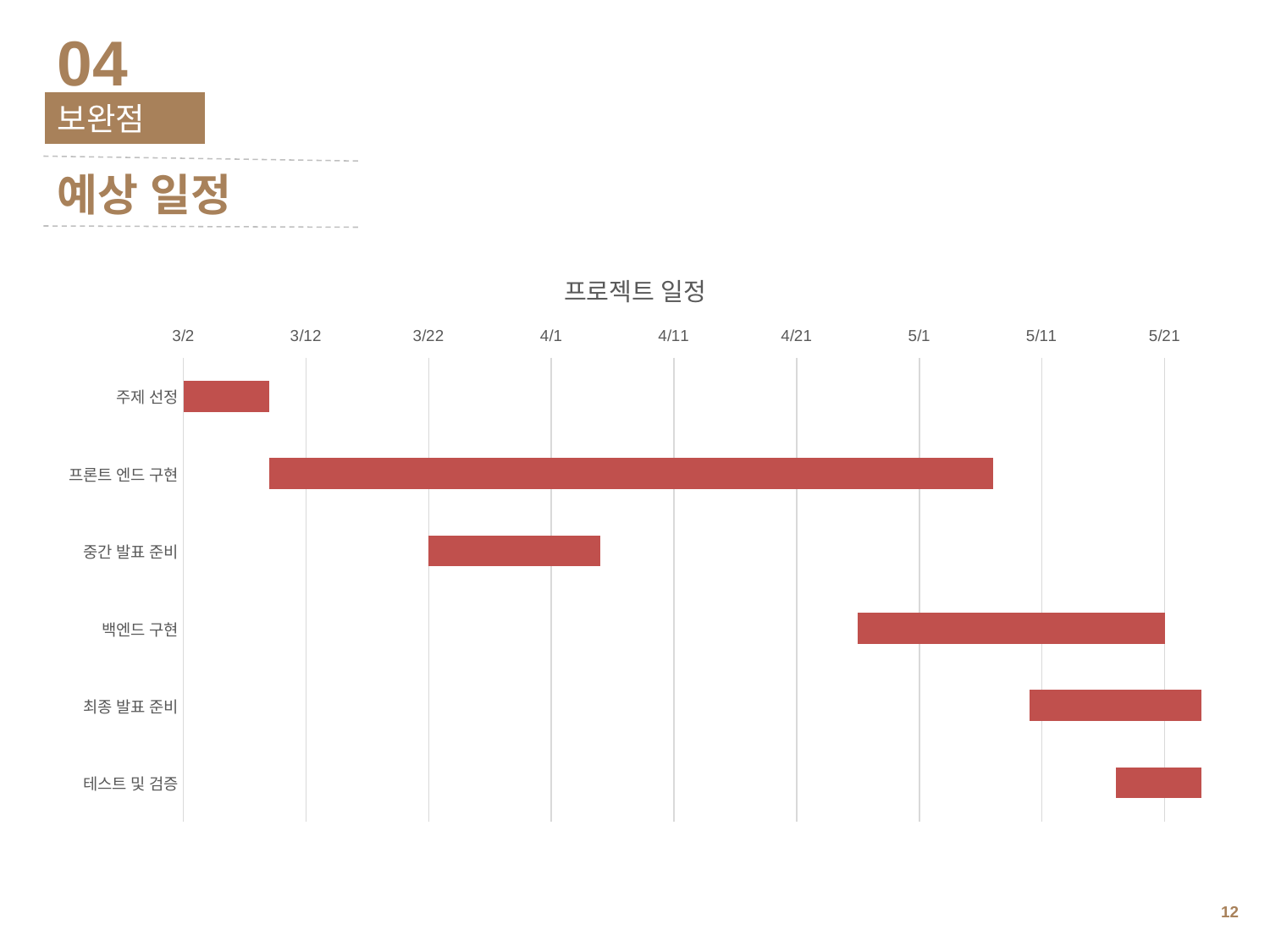

04
보완점
예상 일정

### Chart: 프로젝트 일정

| Category | 시작일자 | 기간 | 종료일자 |
|---|---|---|---|
| 주제 선정 | 44257.0 | 7.0 | 44264.0 |
| 프론트 엔드 구현 | 44264.0 | 59.0 | 44323.0 |
| 중간 발표 준비 | 44277.0 | 14.0 | 44291.0 |
| 백엔드 구현 | 44312.0 | 25.0 | 44337.0 |
| 최종 발표 준비 | 44326.0 | 18.0 | 44344.0 |
| 테스트 및 검증 | 44333.0 | 7.0 | 44340.0 |
12